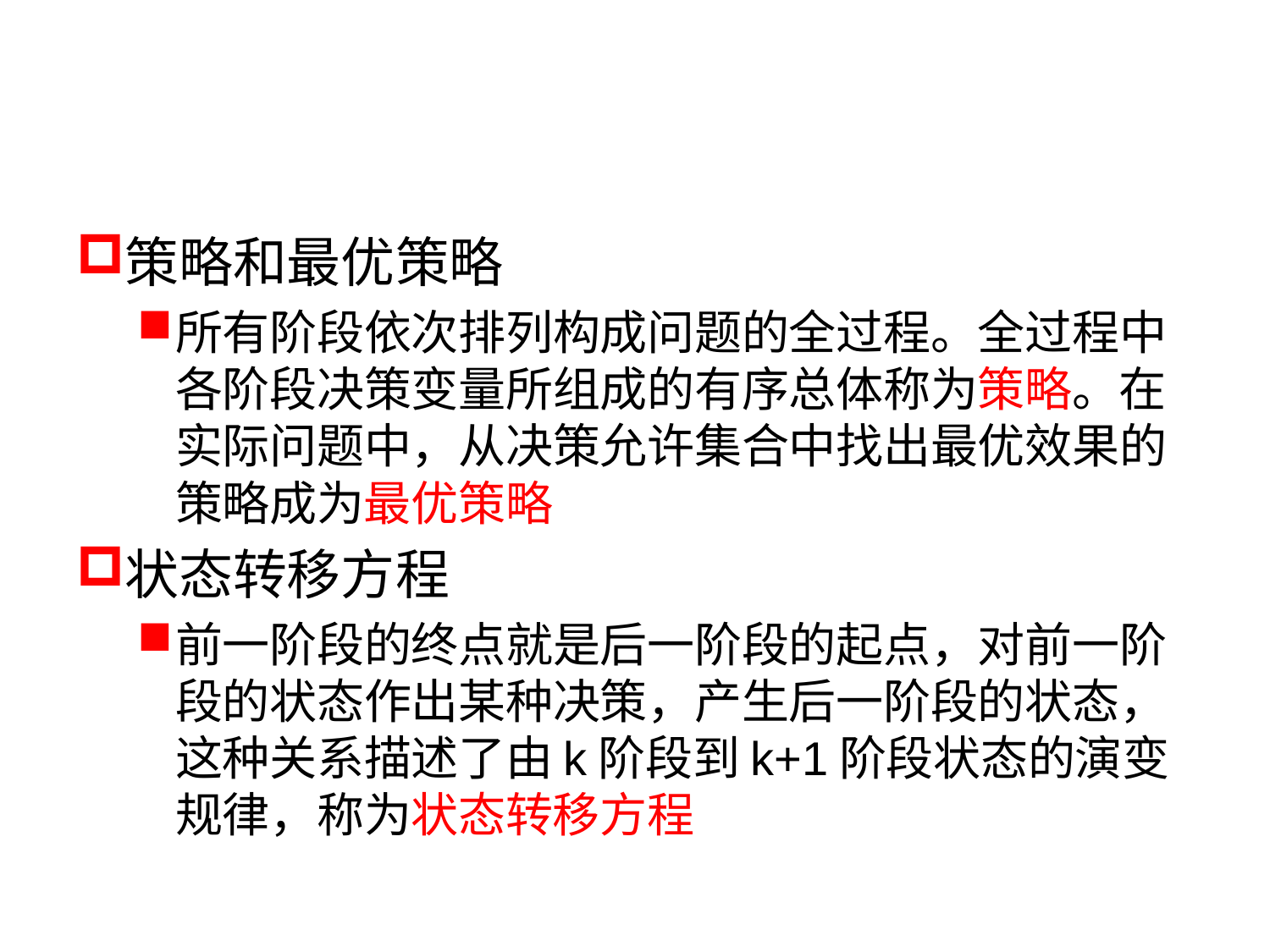

#
策略和最优策略
所有阶段依次排列构成问题的全过程。全过程中各阶段决策变量所组成的有序总体称为策略。在实际问题中，从决策允许集合中找出最优效果的策略成为最优策略
状态转移方程
前一阶段的终点就是后一阶段的起点，对前一阶段的状态作出某种决策，产生后一阶段的状态，这种关系描述了由k阶段到k+1阶段状态的演变规律，称为状态转移方程